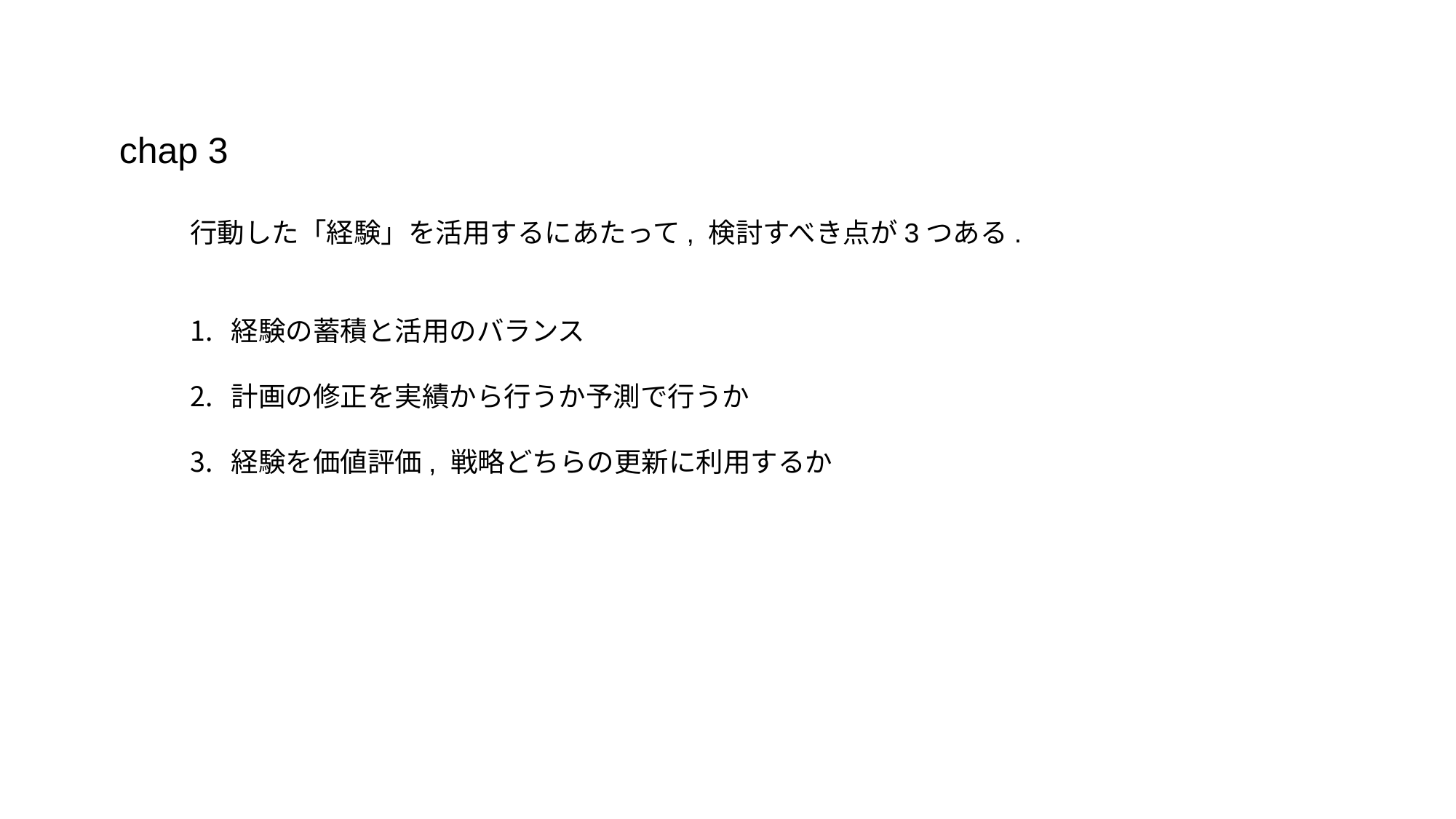

chap 3
行動した「経験」を活用するにあたって, 検討すべき点が3つある.

経験の蓄積と活用のバランス

計画の修正を実績から行うか予測で行うか

経験を価値評価, 戦略どちらの更新に利用するか